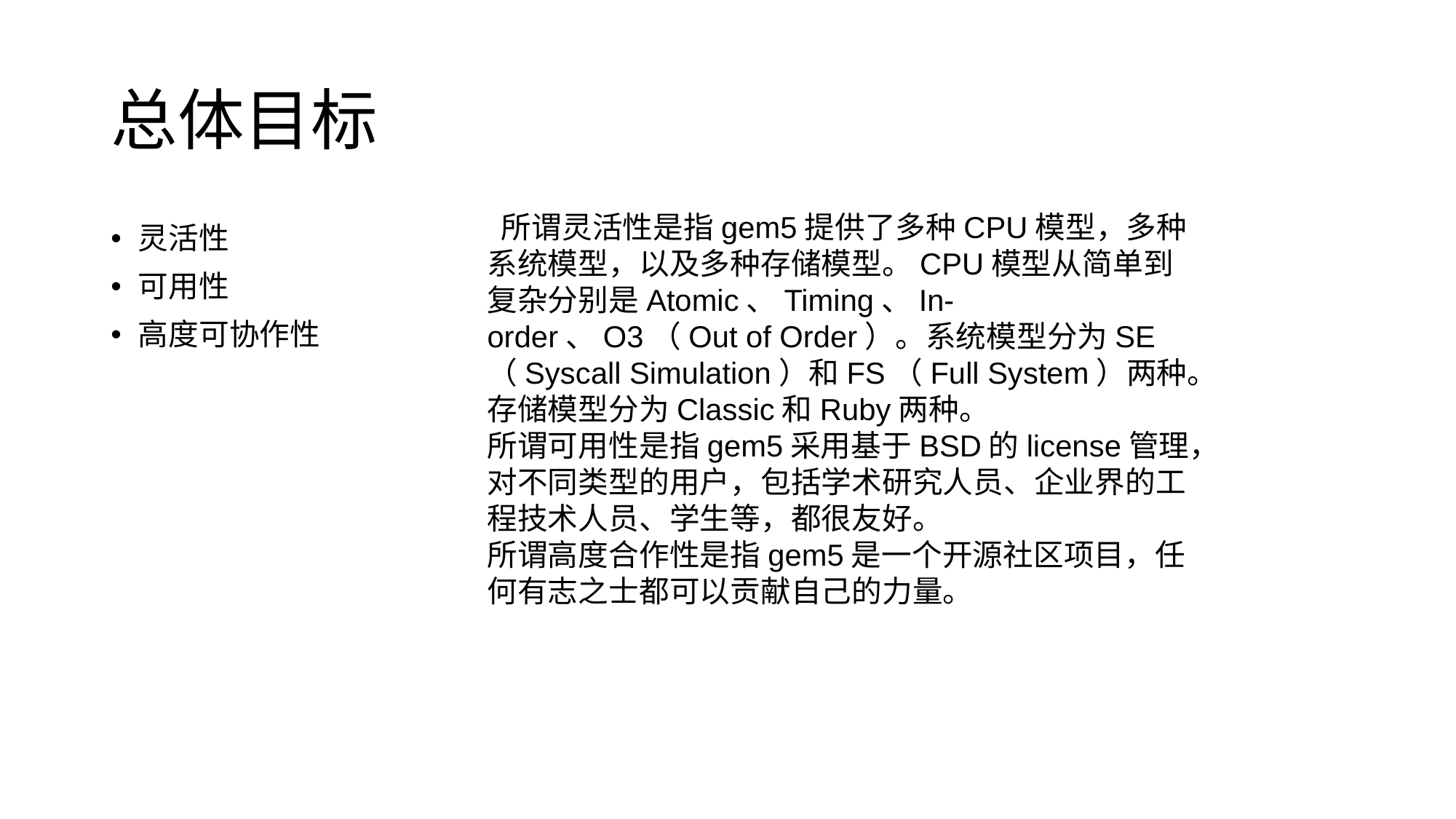

# 总体目标
 所谓灵活性是指gem5提供了多种CPU模型，多种系统模型，以及多种存储模型。CPU模型从简单到复杂分别是Atomic、Timing、In- order、O3（Out of Order）。系统模型分为SE（Syscall Simulation）和FS（Full System）两种。存储模型分为Classic和Ruby两种。
所谓可用性是指gem5采用基于BSD的license管理，对不同类型的用户，包括学术研究人员、企业界的工程技术人员、学生等，都很友好。
所谓高度合作性是指gem5是一个开源社区项目，任何有志之士都可以贡献自己的力量。
灵活性
可用性
高度可协作性